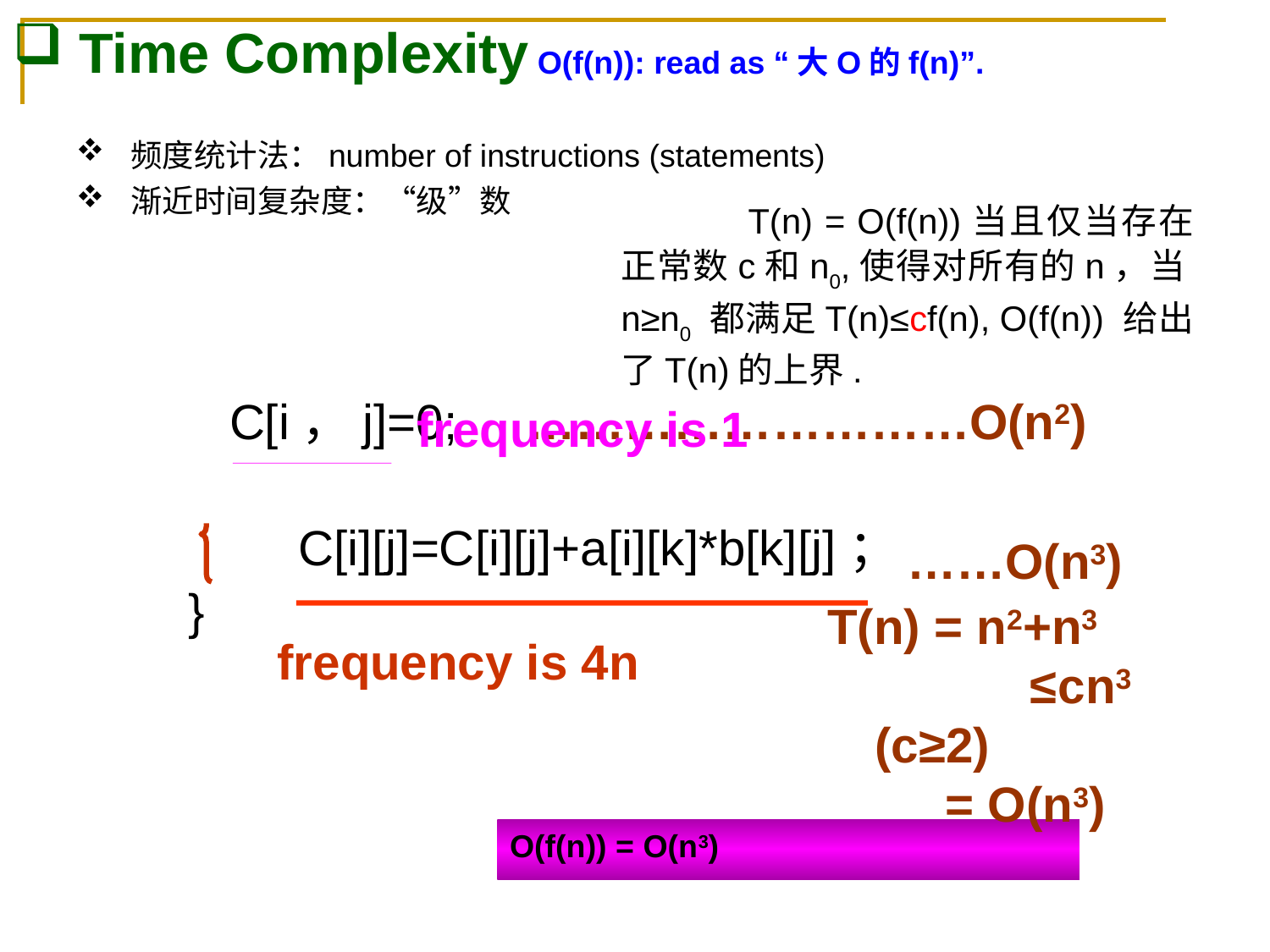

# Time Complexity
O(f(n)): read as “大O的f(n)”.
 频度统计法：number of instructions (statements)
 渐近时间复杂度：“级”数
		T(n) = O(f(n))当且仅当存在正常数c和n0,使得对所有的n，当n≥n0 都满足T(n)≤cf(n), O(f(n)) 给出了T(n)的上界.
for  (i=0; i<n; i++)
  for (j=0; j<n; j++) {
     C[i，j]=0;
     for (k=0; k<n; k++)
          C[i][j]=C[i][j]+a[i][k]*b[k][j]；
  }

		………………………O(n2)
					……O(n3)
frequency is 1

frequency is 4n
T(n) = n2+n3
        ≤cn3	 (c≥2)
         = O(n3)
O(f(n)) = O(n3)